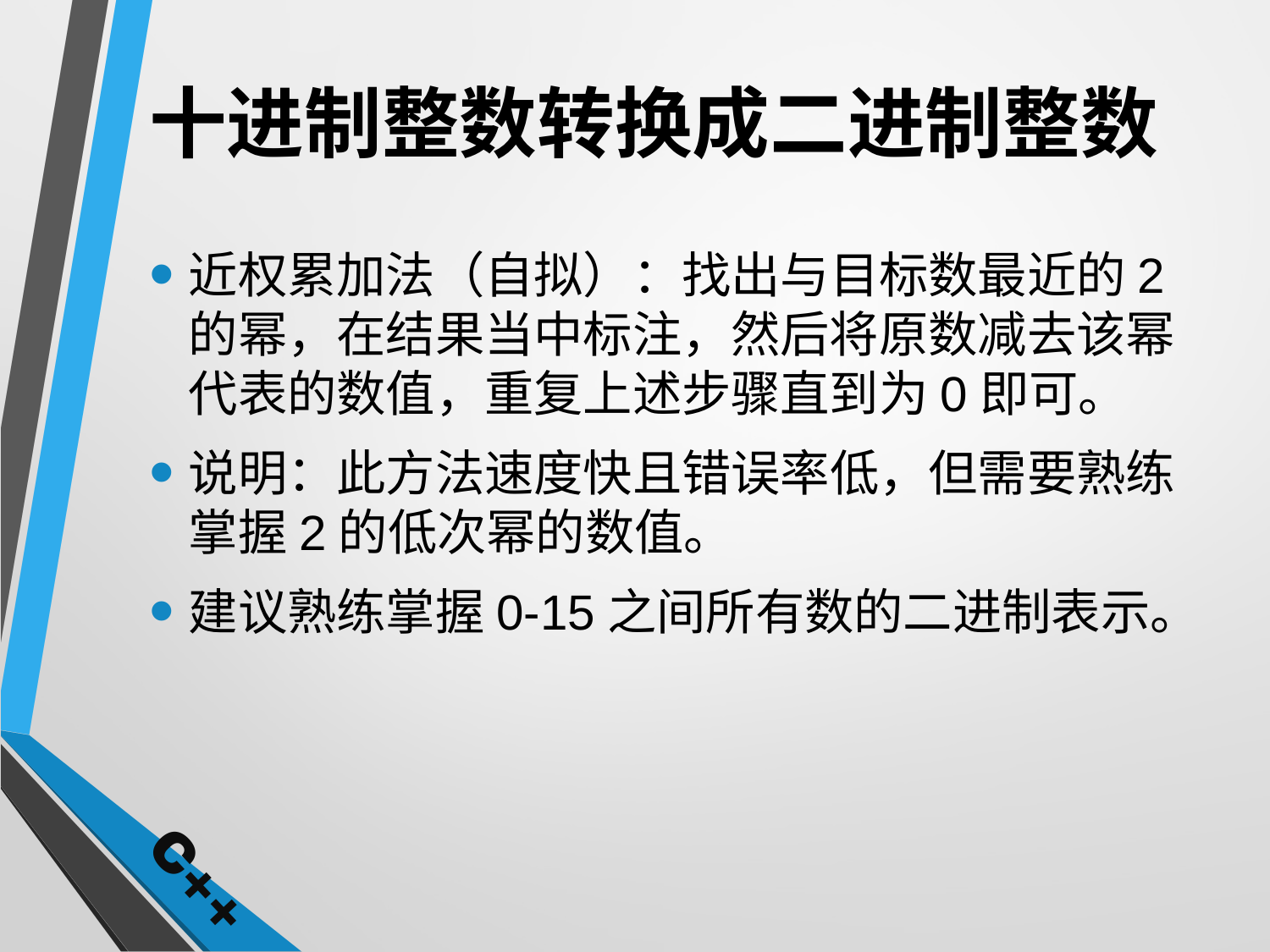

# 十进制整数转换成二进制整数
近权累加法（自拟）：找出与目标数最近的2的幂，在结果当中标注，然后将原数减去该幂代表的数值，重复上述步骤直到为0即可。
说明：此方法速度快且错误率低，但需要熟练掌握2的低次幂的数值。
建议熟练掌握0-15之间所有数的二进制表示。